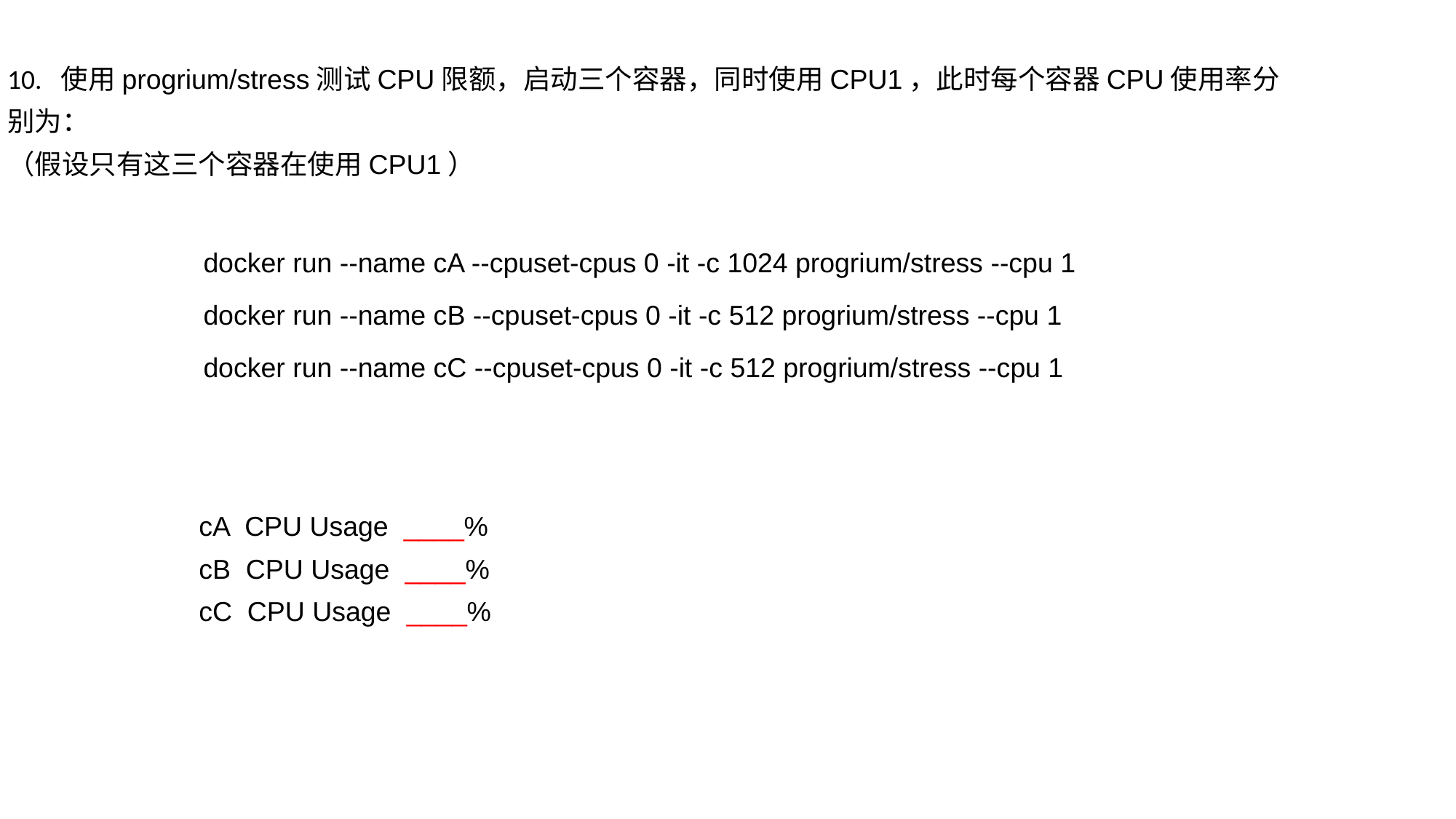

10.  使用progrium/stress测试CPU限额，启动三个容器，同时使用CPU1，此时每个容器CPU使用率分别为：
（假设只有这三个容器在使用CPU1）
docker run --name cA --cpuset-cpus 0 -it -c 1024 progrium/stress --cpu 1
docker run --name cB --cpuset-cpus 0 -it -c 512 progrium/stress --cpu 1
docker run --name cC --cpuset-cpus 0 -it -c 512 progrium/stress --cpu 1
cA  CPU Usage  ____%
cB  CPU Usage  ____%
cC  CPU Usage  ____%